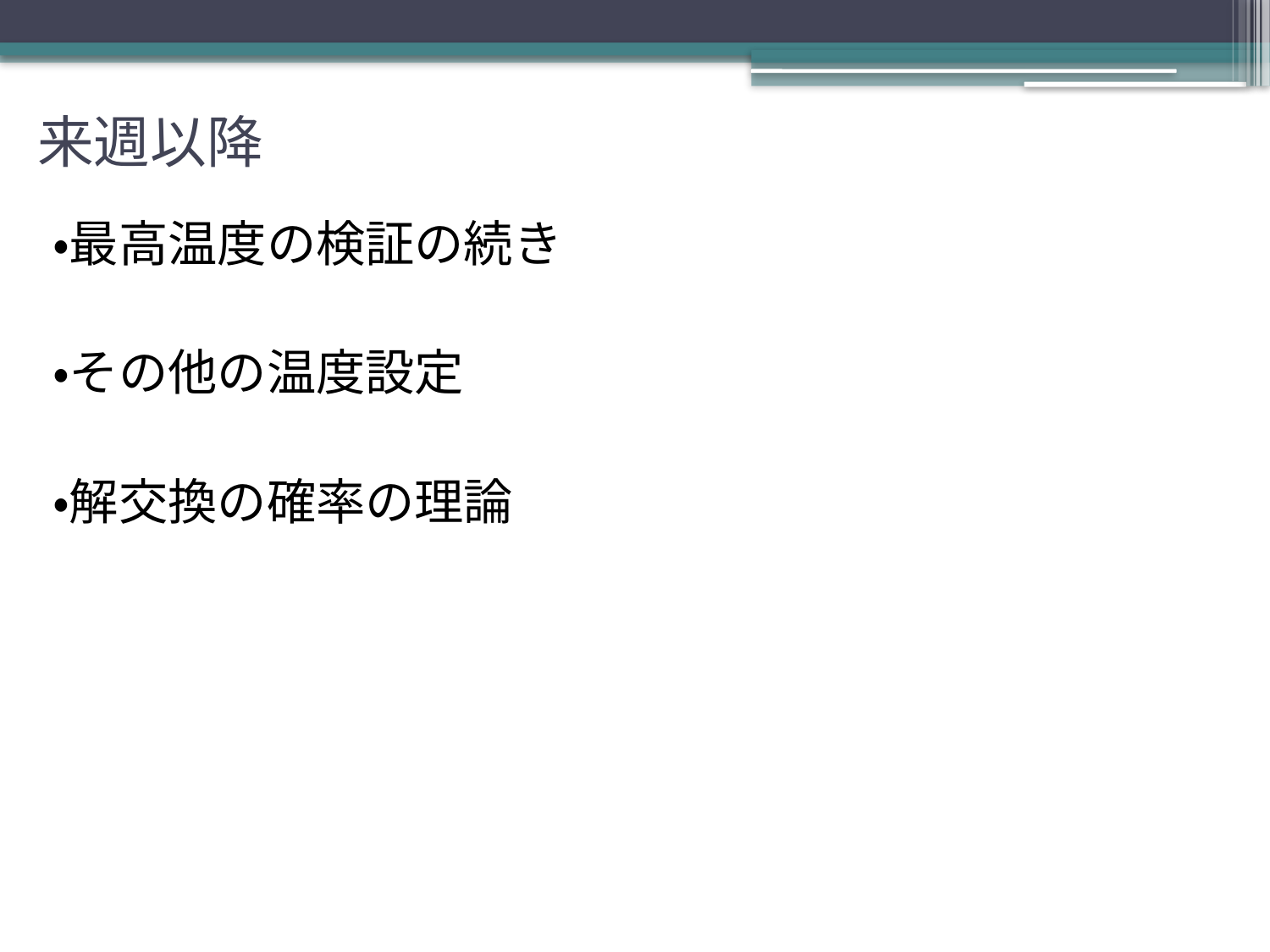

# 来週以降
・最高温度の検証の続き

・その他の温度設定

・解交換の確率の理論